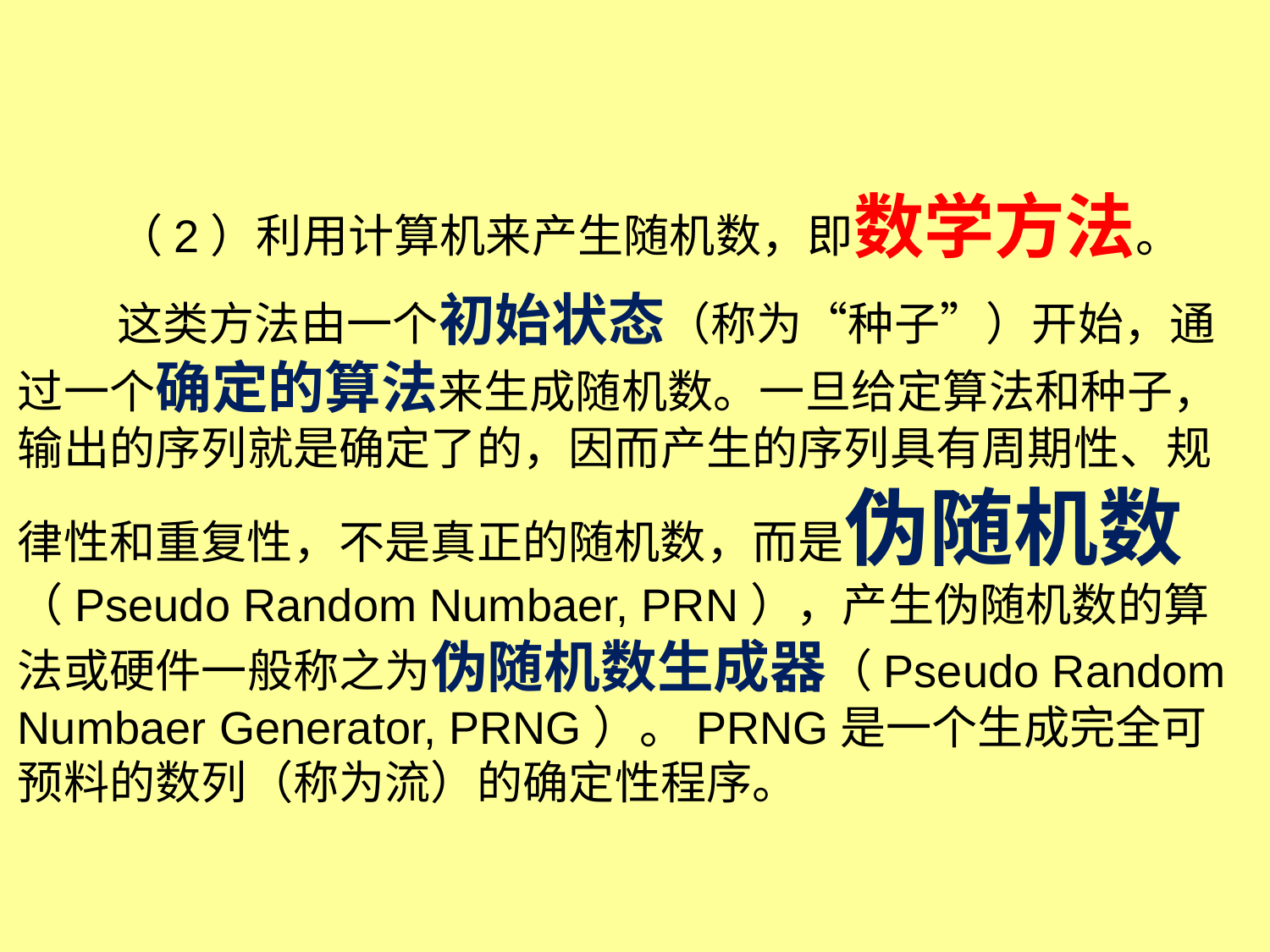

#
（2）利用计算机来产生随机数，即数学方法。
这类方法由一个初始状态（称为“种子”）开始，通过一个确定的算法来生成随机数。一旦给定算法和种子，输出的序列就是确定了的，因而产生的序列具有周期性、规律性和重复性，不是真正的随机数，而是伪随机数 （Pseudo Random Numbaer, PRN），产生伪随机数的算法或硬件一般称之为伪随机数生成器（Pseudo Random Numbaer Generator, PRNG）。PRNG是一个生成完全可预料的数列（称为流）的确定性程序。